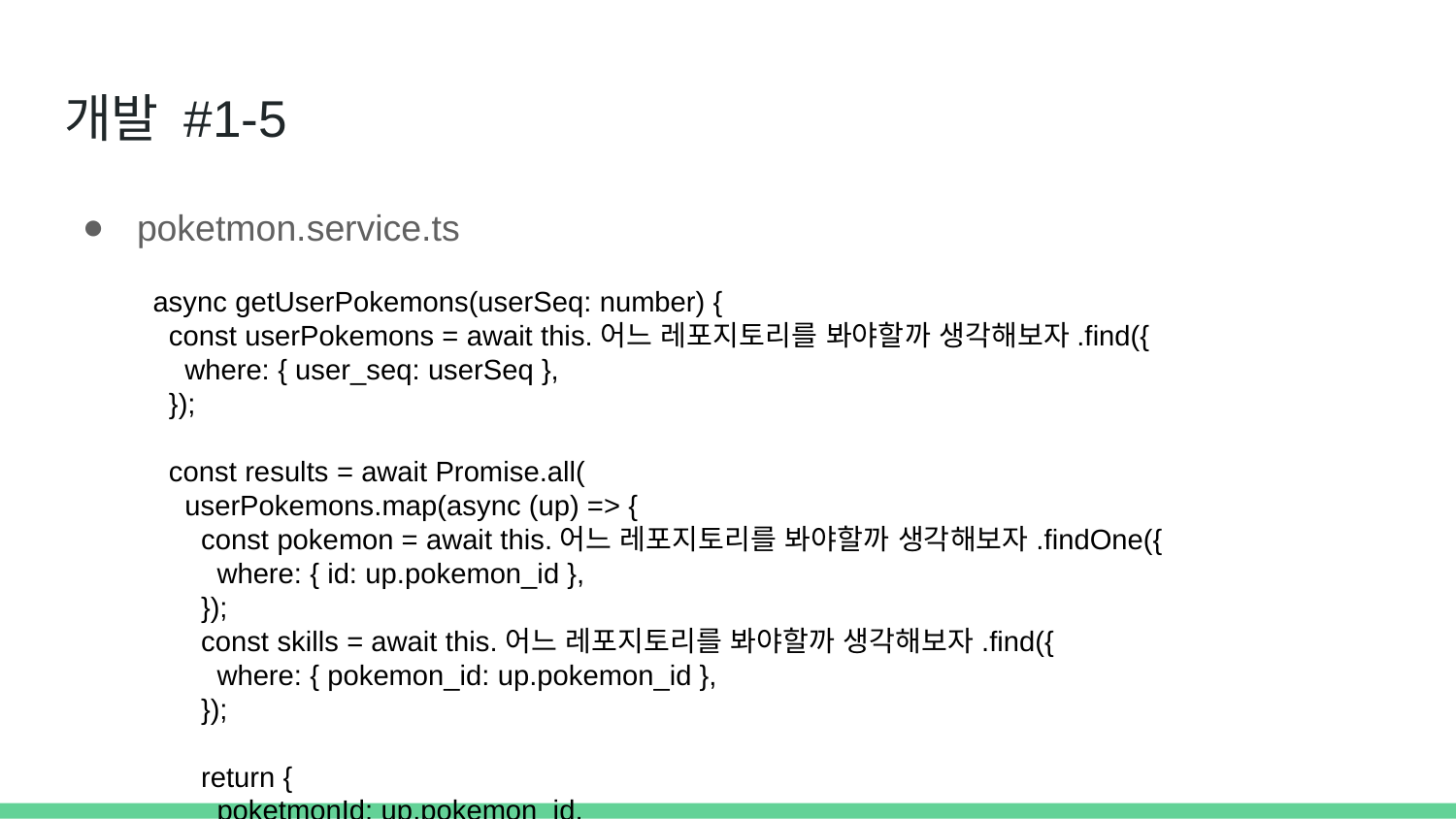

# 개발 #1-5
poketmon.service.ts
  async getUserPokemons(userSeq: number) {
    const userPokemons = await this.어느 레포지토리를 봐야할까 생각해보자.find({
      where: { user_seq: userSeq },
    });

    const results = await Promise.all(
      userPokemons.map(async (up) => {
        const pokemon = await this.어느 레포지토리를 봐야할까 생각해보자.findOne({
          where: { id: up.pokemon_id },
        });
        const skills = await this.어느 레포지토리를 봐야할까 생각해보자.find({
          where: { pokemon_id: up.pokemon_id },
        });

        return {
          poketmonId: up.pokemon_id,
          name: pokemon?.name,
          hp: pokemon?.hp,
          skills,
        };
      }),
    );

    return results;
  }